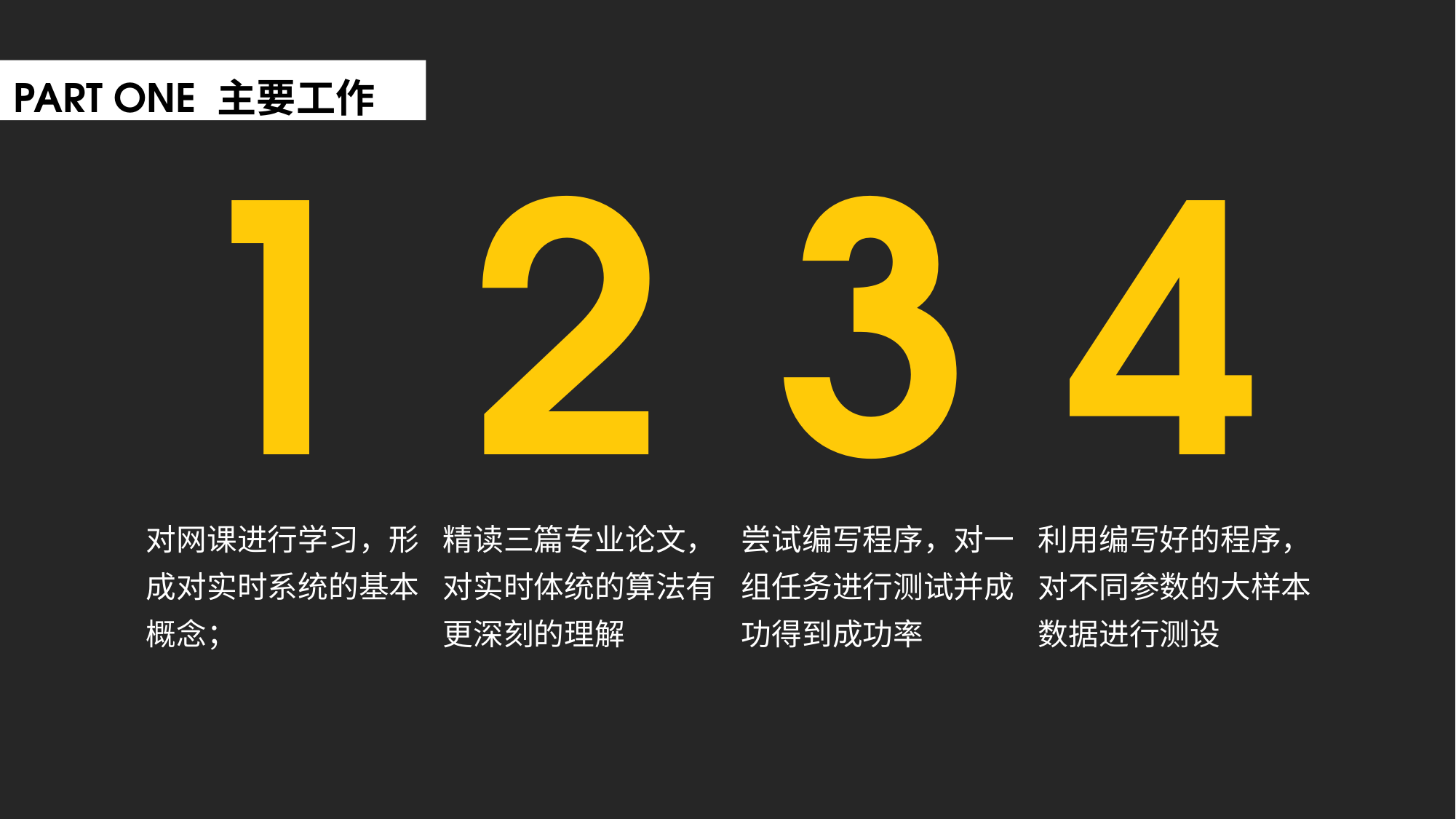

PART ONE 主要工作
1
2
3
4
对网课进行学习，形成对实时系统的基本概念；
精读三篇专业论文，对实时体统的算法有更深刻的理解
尝试编写程序，对一组任务进行测试并成功得到成功率
利用编写好的程序，对不同参数的大样本数据进行测设